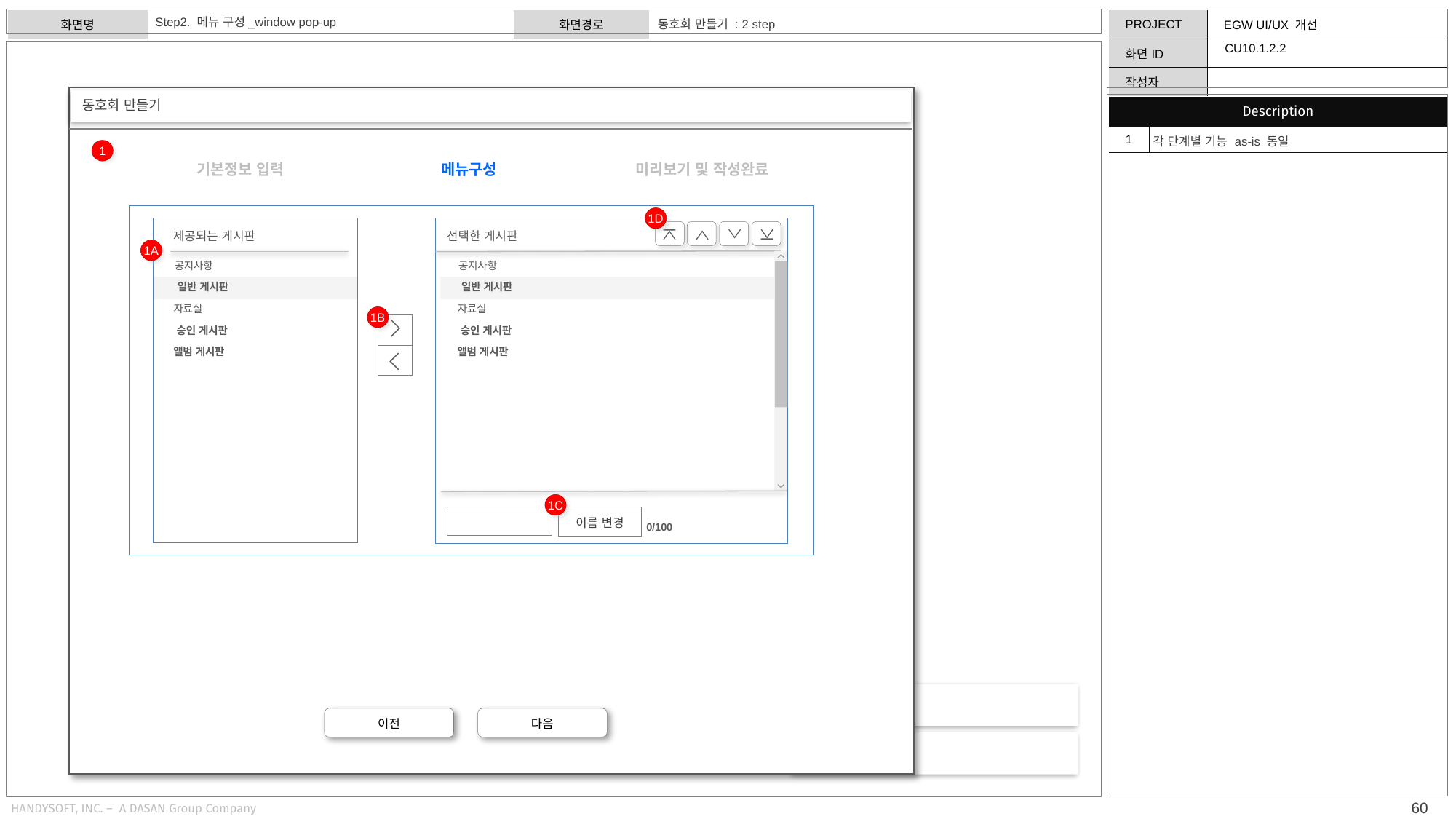

Step2. 메뉴 구성_window pop-up
동호회 만들기 : 2 step
CU10.1.2.2

동호회 만들기
| Description |  |
| --- | --- |
| 1 | 각 단계별 기능 as-is 동일 |
1
기본정보 입력
메뉴구성
미리보기 및 작성완료

1D

제공되는 게시판
선택한 게시판
1A

공지사항
공지사항

일반 게시판
일반 게시판
자료실
자료실
1B

승인 게시판
승인 게시판
앨범 게시판

앨범 게시판

1C

이름 변경
0/100

이전
다음
맛집탐방 동호회